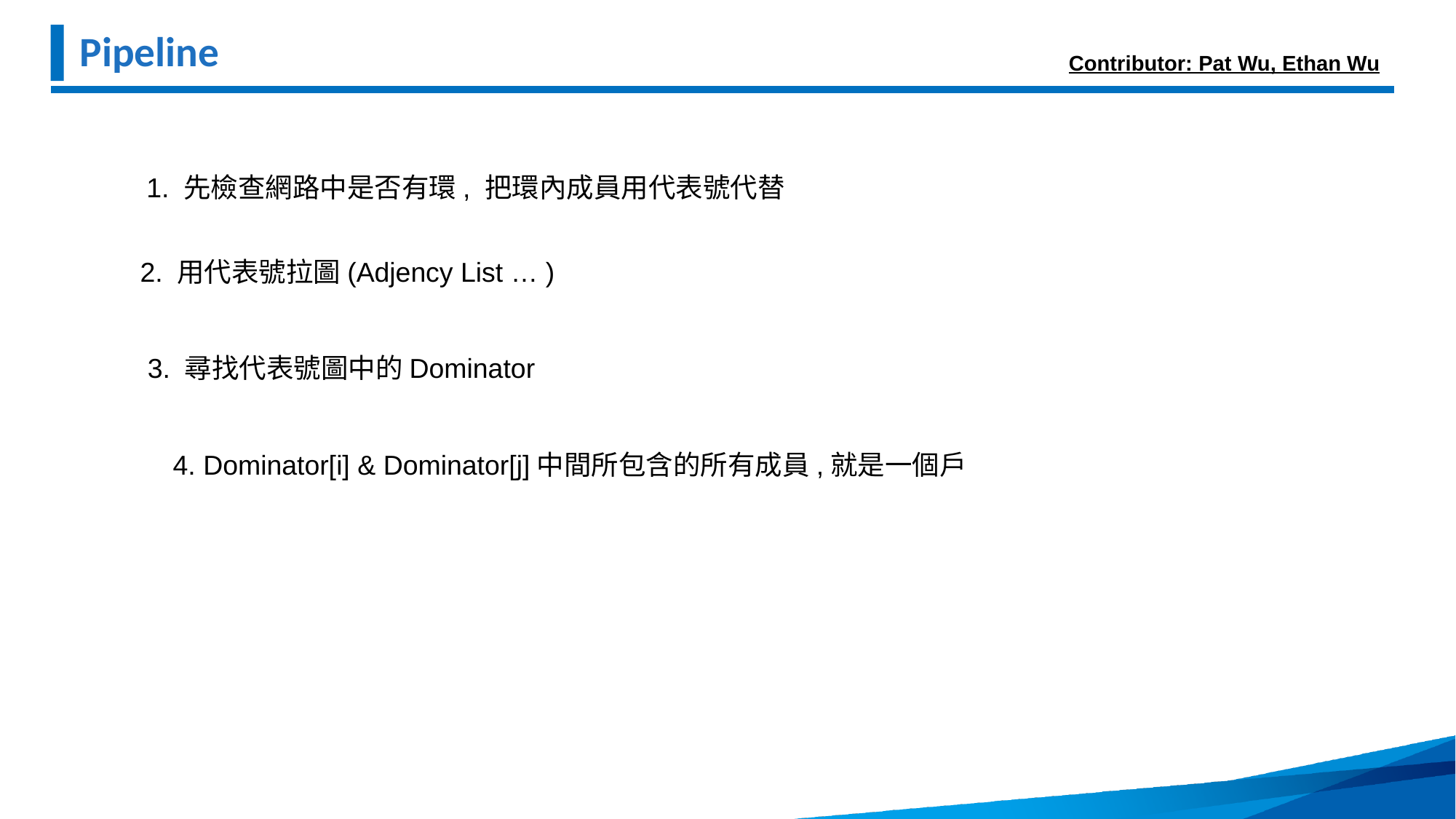

Pipeline
Contributor: Pat Wu, Ethan Wu
1. 先檢查網路中是否有環, 把環內成員用代表號代替
2. 用代表號拉圖(Adjency List … )
3. 尋找代表號圖中的Dominator
4. Dominator[i] & Dominator[j]中間所包含的所有成員,就是一個戶